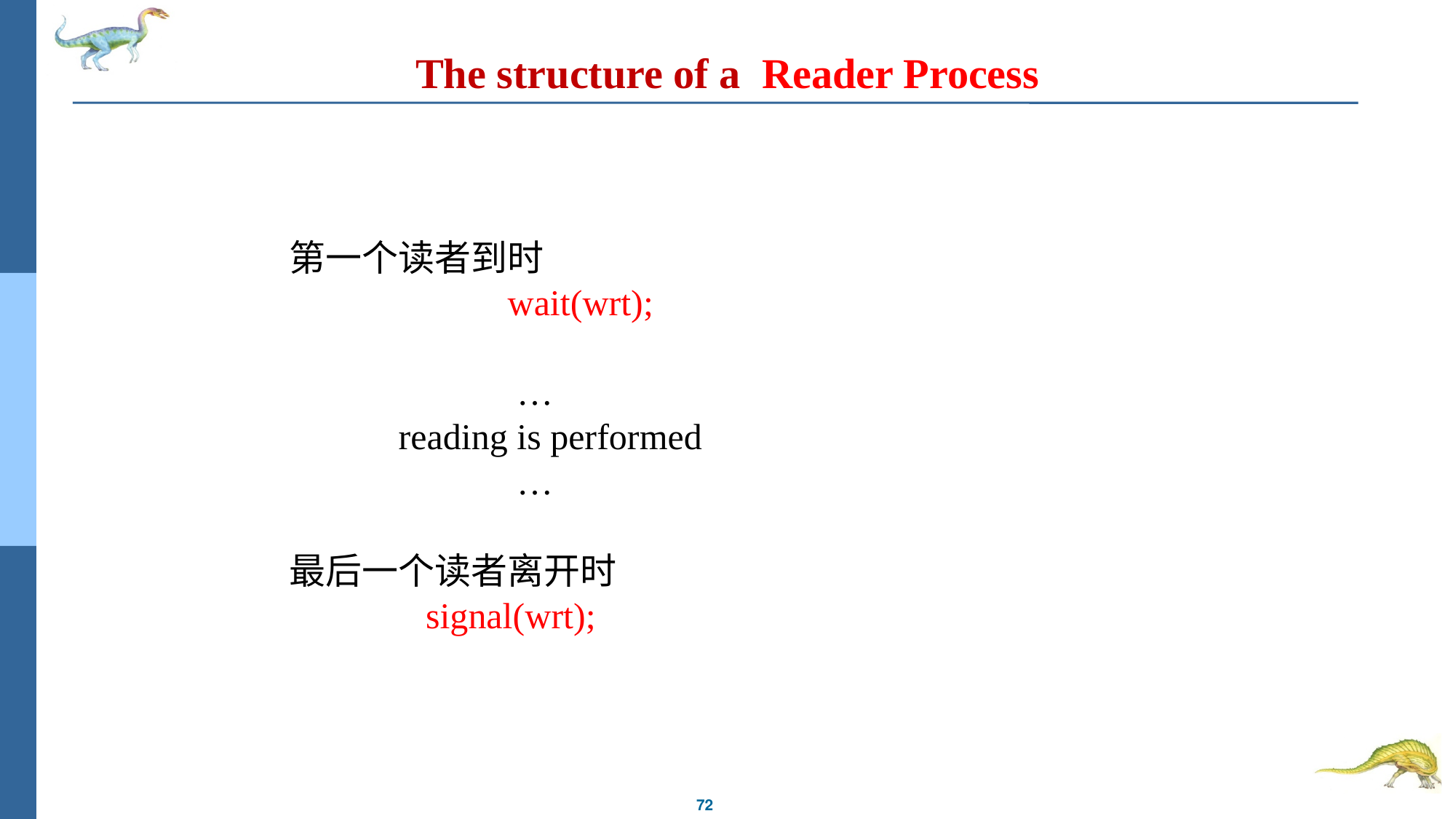

# The structure of a  Reader Process

		第一个读者到时
				wait(wrt);

				 …
			reading is performed
				 …

		最后一个读者离开时
			   signal(wrt);